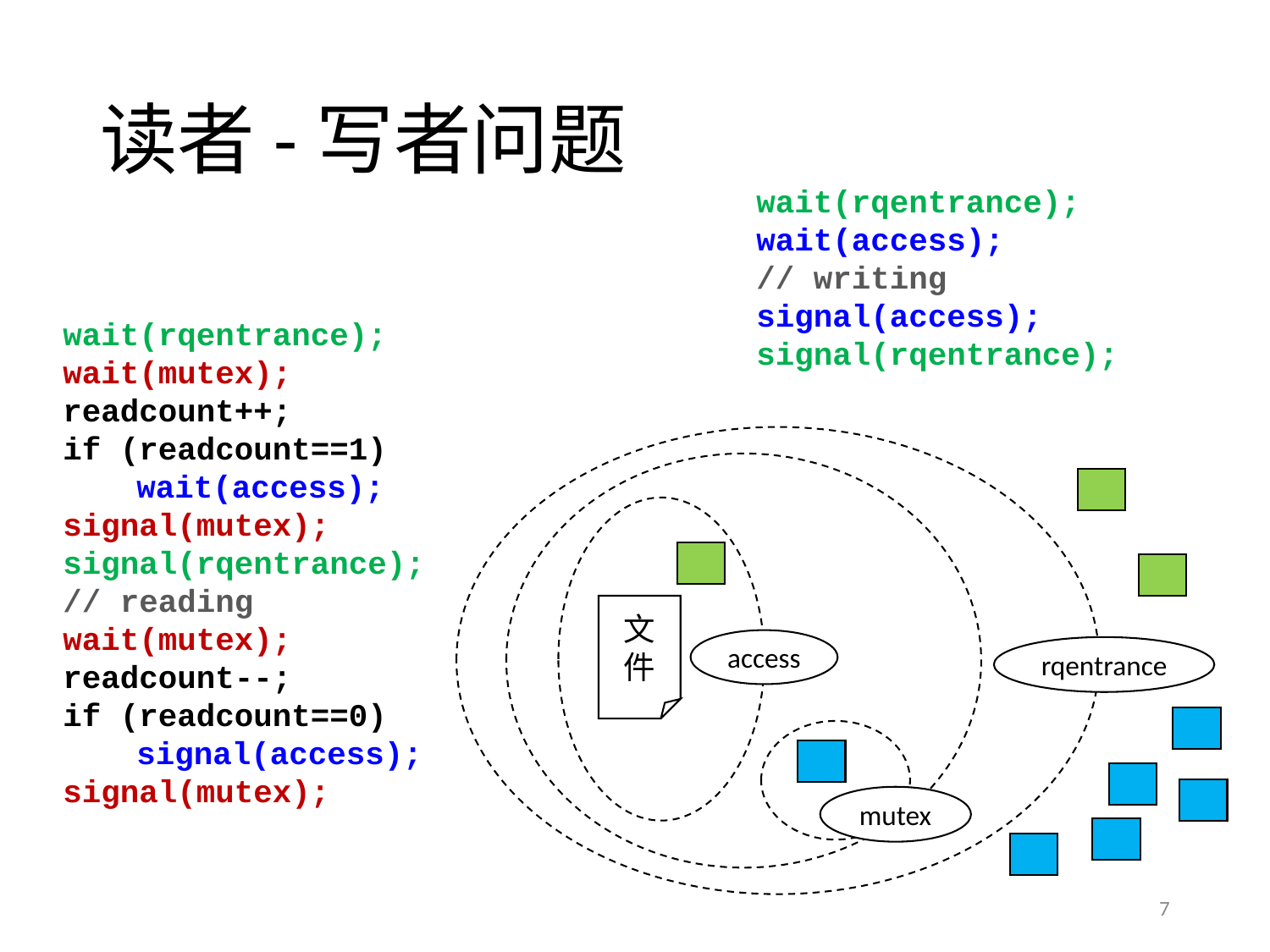

# 读者-写者问题
wait(rqentrance);
wait(access);
// writing
signal(access);
signal(rqentrance);
wait(rqentrance);
wait(mutex);
readcount++;
if (readcount==1)
	wait(access);
signal(mutex);
signal(rqentrance);
// reading
wait(mutex);
readcount--;
if (readcount==0)
	signal(access);
signal(mutex);

文件
access
rqentrance

mutex

7